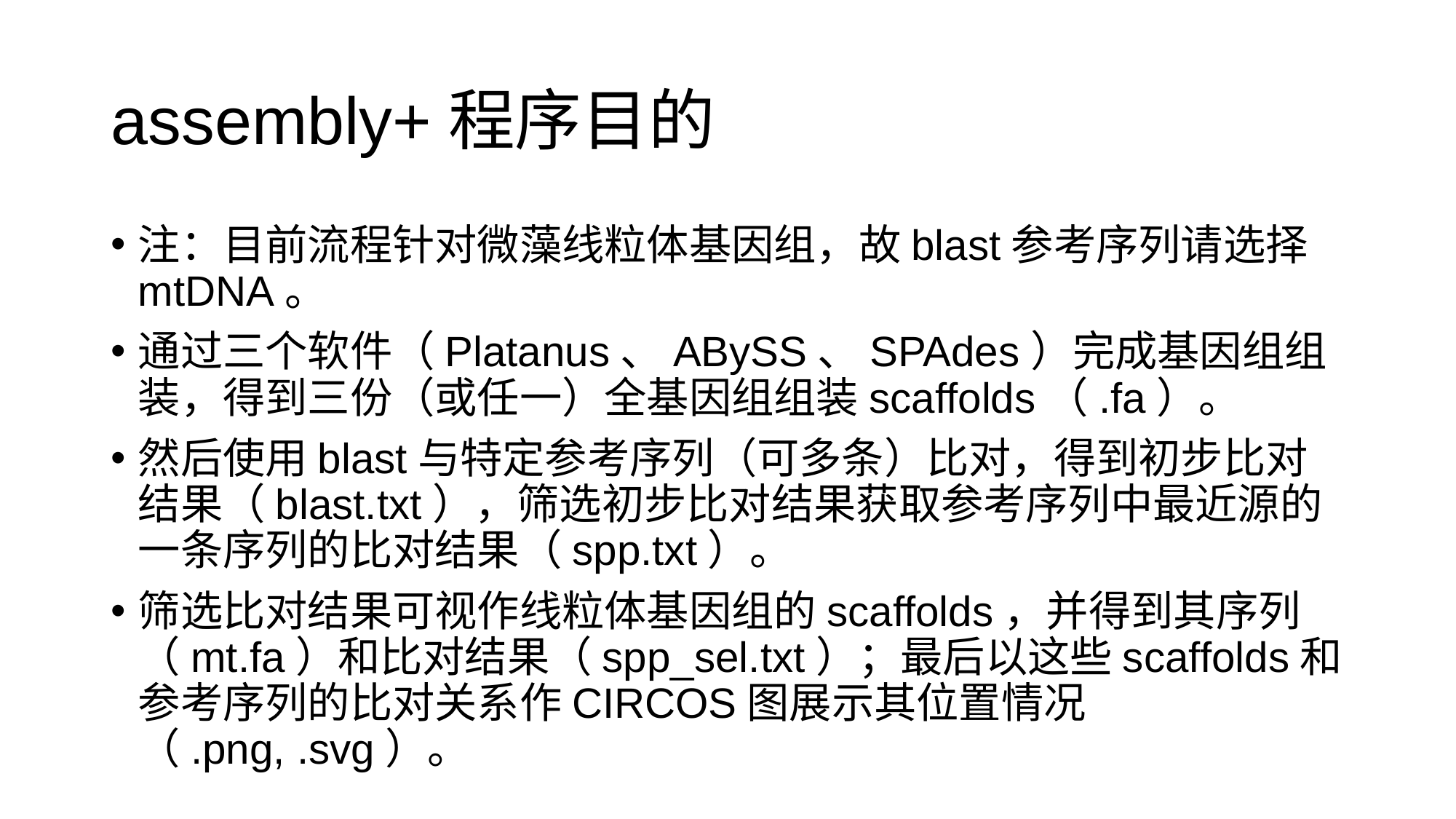

# assembly+程序目的
注：目前流程针对微藻线粒体基因组，故blast参考序列请选择mtDNA。
通过三个软件（Platanus、ABySS、SPAdes）完成基因组组装，得到三份（或任一）全基因组组装scaffolds（.fa）。
然后使用blast与特定参考序列（可多条）比对，得到初步比对结果（blast.txt），筛选初步比对结果获取参考序列中最近源的一条序列的比对结果（spp.txt）。
筛选比对结果可视作线粒体基因组的scaffolds，并得到其序列（mt.fa）和比对结果（spp_sel.txt）；最后以这些scaffolds和参考序列的比对关系作CIRCOS图展示其位置情况（.png, .svg）。